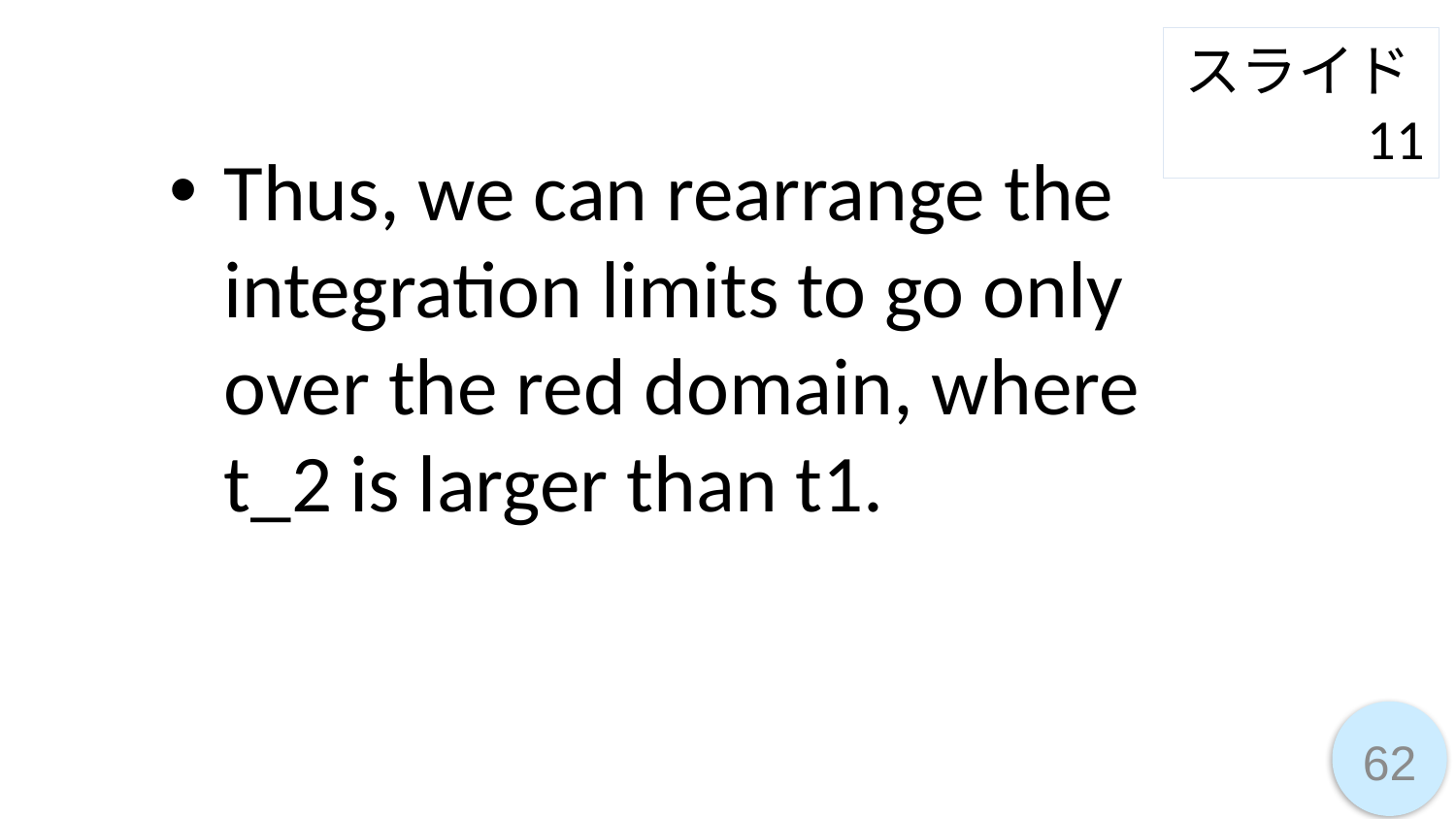

スライド11
Thus, we can rearrange the integration limits to go only over the red domain, where t_2 is larger than t1.
62